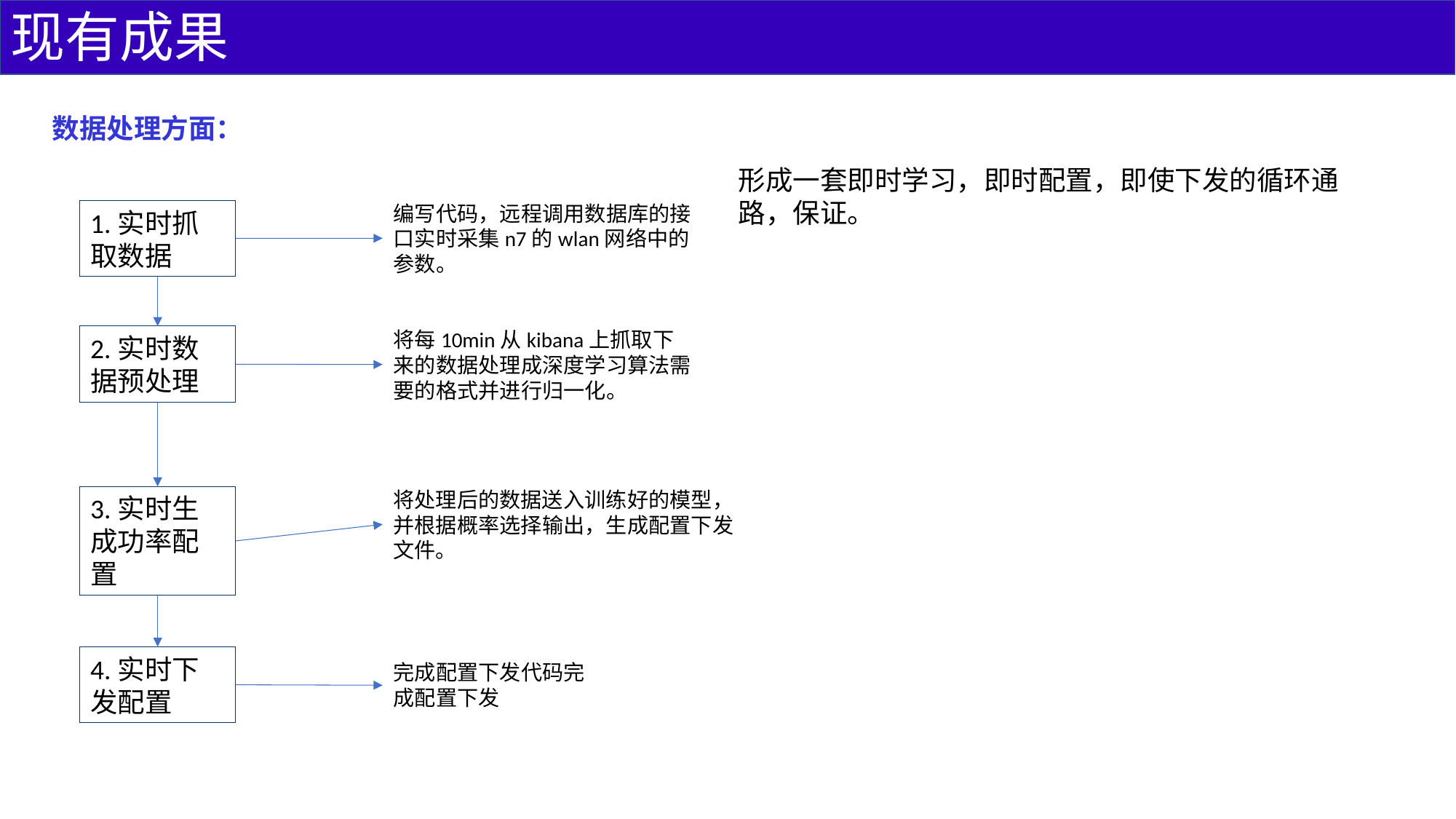

现有成果
数据处理方面：
形成一套即时学习，即时配置，即使下发的循环通路，保证。
编写代码，远程调用数据库的接口实时采集n7的wlan网络中的参数。
1.实时抓取数据
将每10min从kibana上抓取下来的数据处理成深度学习算法需要的格式并进行归一化。
2.实时数据预处理
将处理后的数据送入训练好的模型，并根据概率选择输出，生成配置下发文件。
3.实时生成功率配置
4.实时下发配置
完成配置下发代码完成配置下发